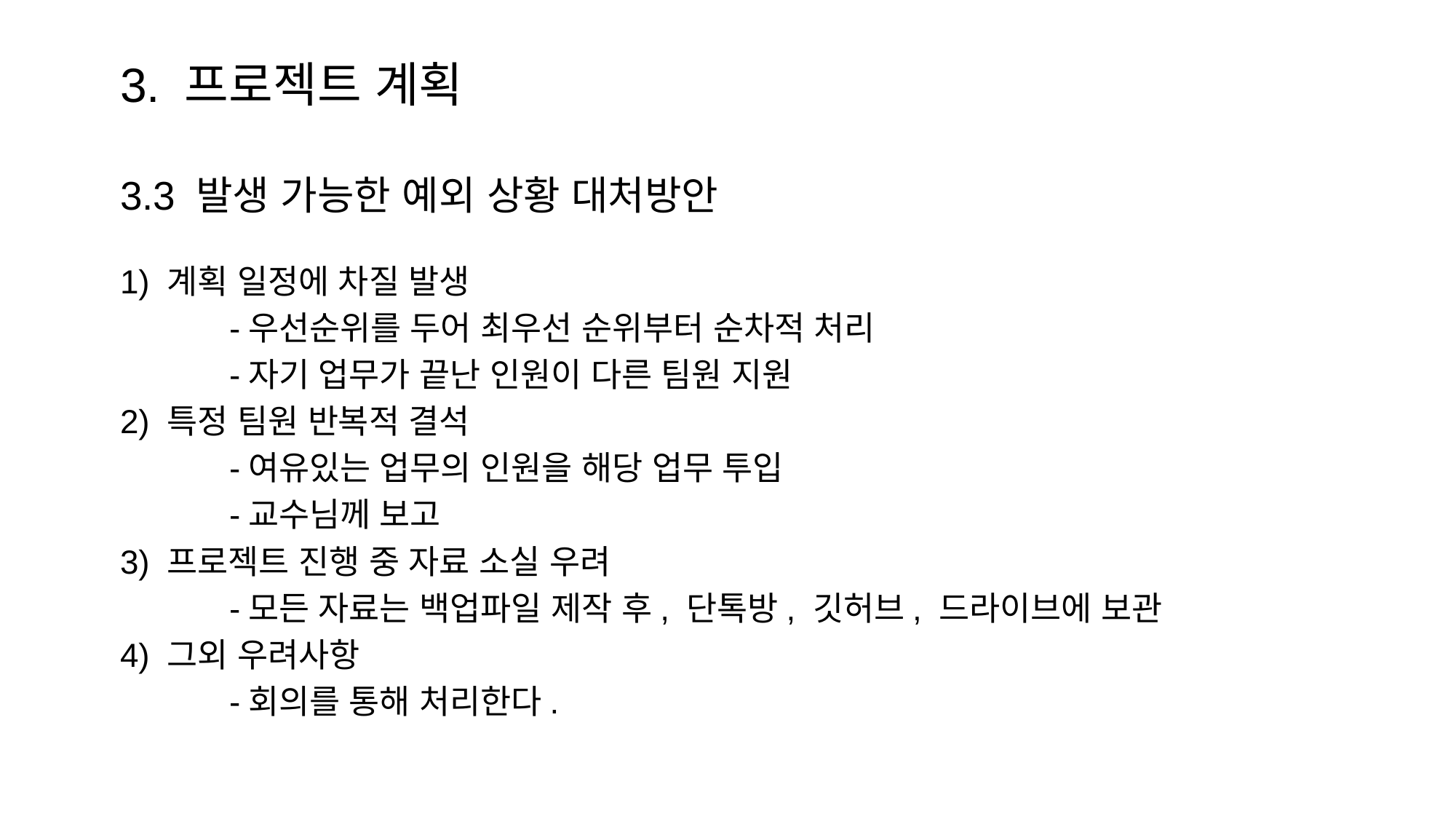

3. 프로젝트 계획
3.3 발생 가능한 예외 상황 대처방안
1) 계획 일정에 차질 발생
	-우선순위를 두어 최우선 순위부터 순차적 처리
	-자기 업무가 끝난 인원이 다른 팀원 지원
2) 특정 팀원 반복적 결석
	-여유있는 업무의 인원을 해당 업무 투입
	-교수님께 보고
3) 프로젝트 진행 중 자료 소실 우려
	-모든 자료는 백업파일 제작 후, 단톡방, 깃허브, 드라이브에 보관
4) 그외 우려사항
	-회의를 통해 처리한다.